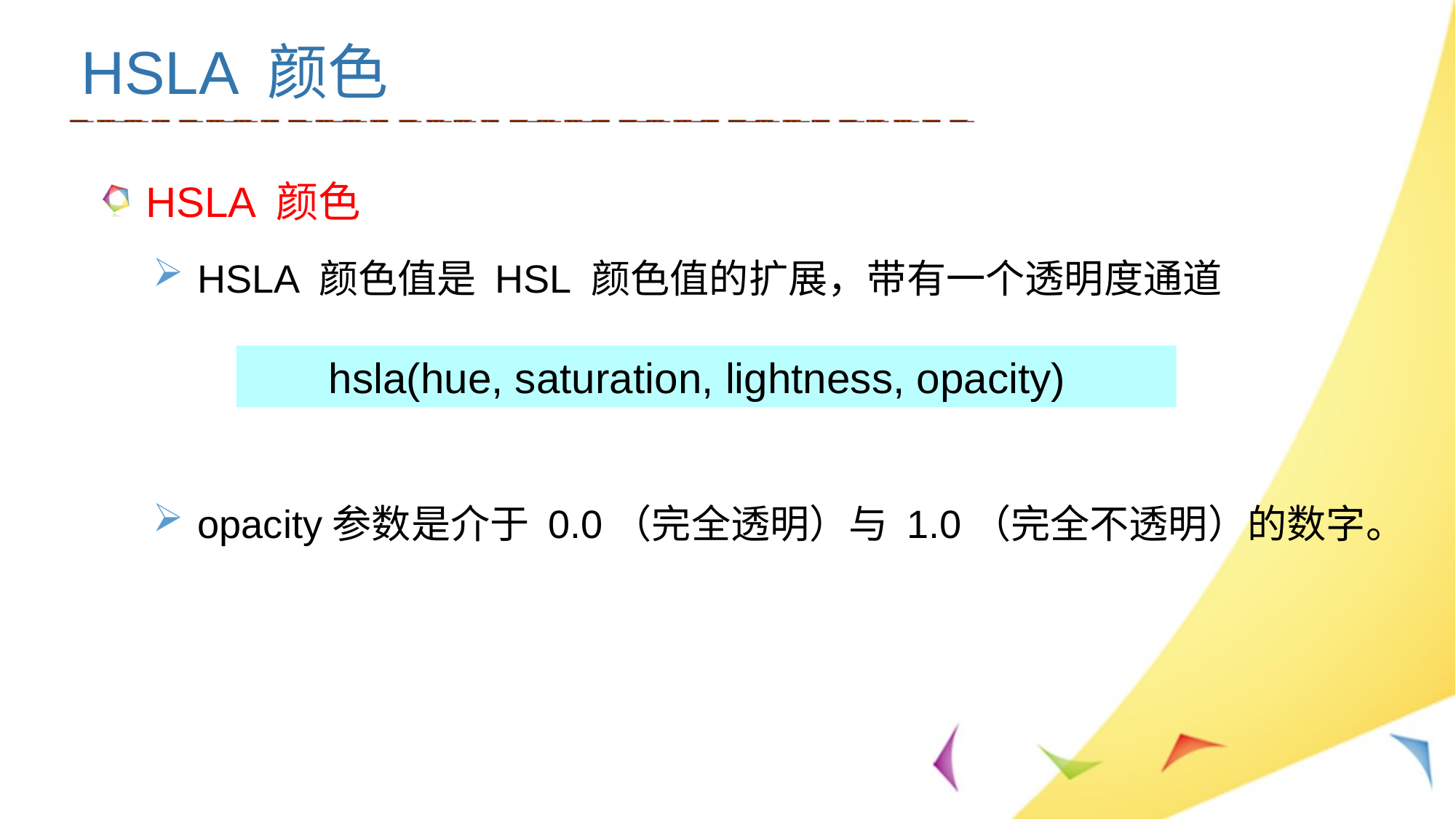

HSLA 颜色
HSLA 颜色
HSLA 颜色值是 HSL 颜色值的扩展，带有一个透明度通道

opacity参数是介于 0.0（完全透明）与 1.0（完全不透明）的数字。

        hsla(hue, saturation, lightness, opacity)